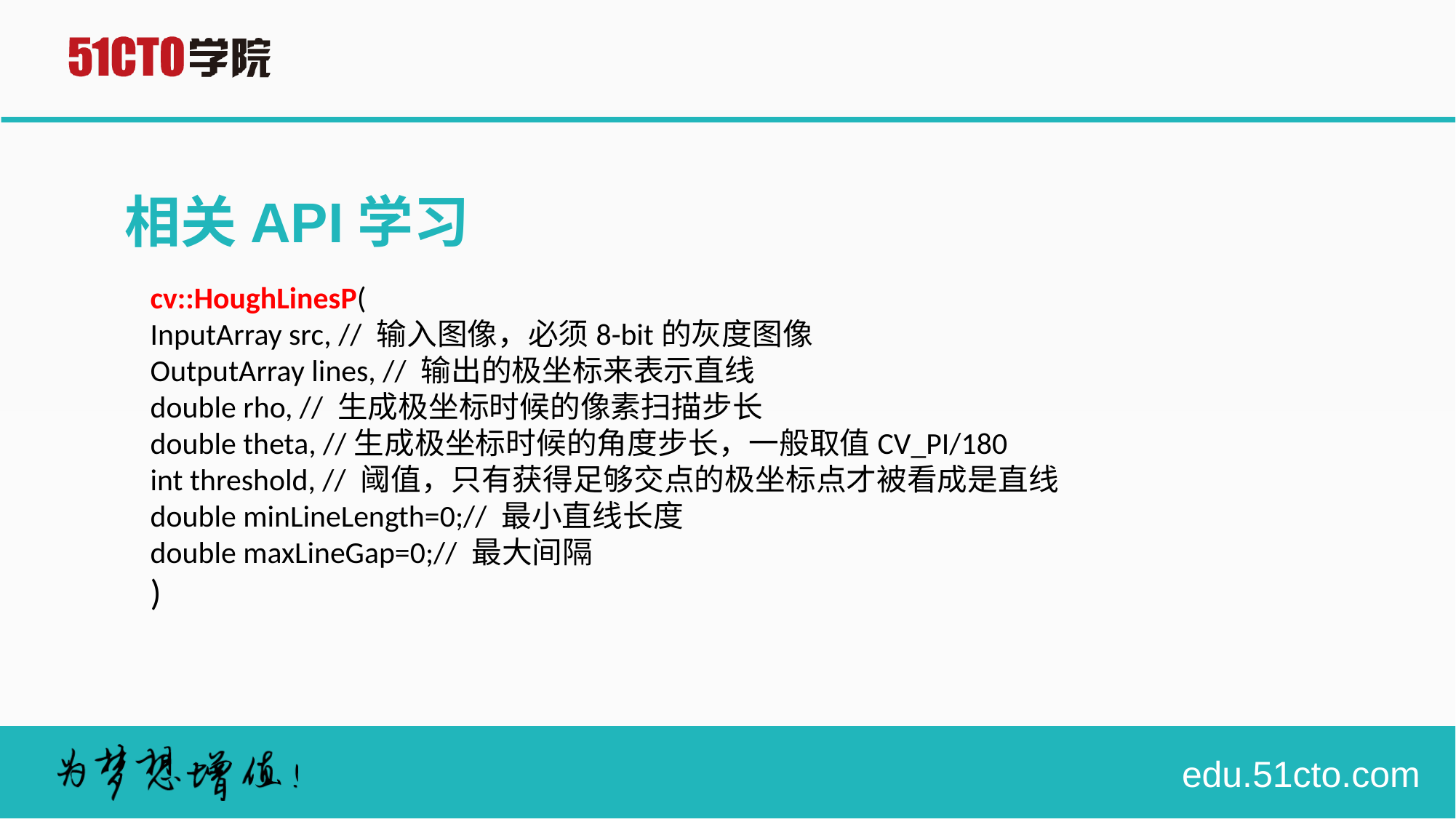

# 相关API学习
cv::HoughLinesP(
InputArray src, // 输入图像，必须8-bit的灰度图像
OutputArray lines, // 输出的极坐标来表示直线
double rho, // 生成极坐标时候的像素扫描步长
double theta, //生成极坐标时候的角度步长，一般取值CV_PI/180
int threshold, // 阈值，只有获得足够交点的极坐标点才被看成是直线
double minLineLength=0;// 最小直线长度
double maxLineGap=0;// 最大间隔
)